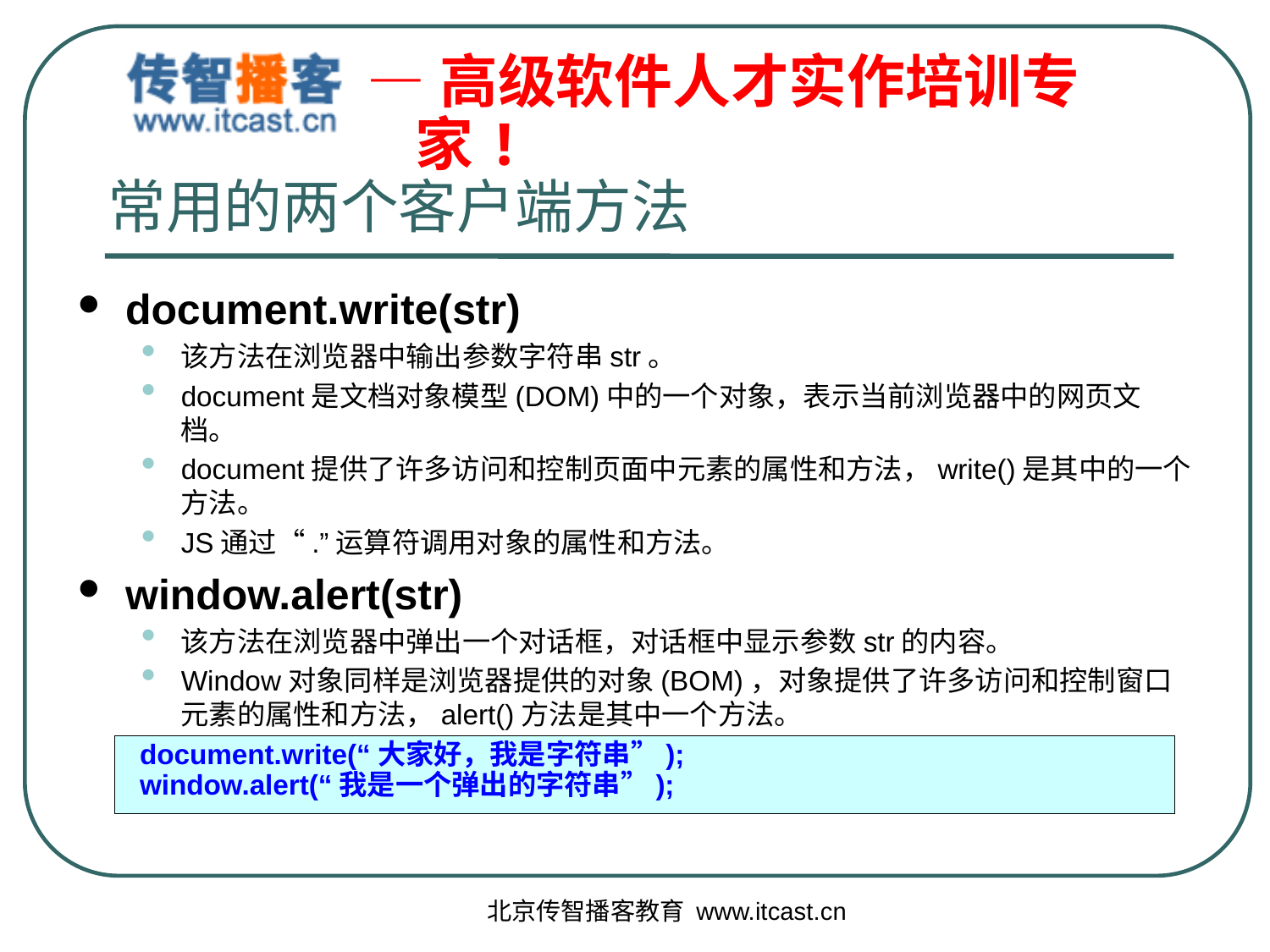

# 常用的两个客户端方法
document.write(str)
该方法在浏览器中输出参数字符串str。
document是文档对象模型(DOM)中的一个对象，表示当前浏览器中的网页文档。
document提供了许多访问和控制页面中元素的属性和方法，write()是其中的一个方法。
JS通过“.”运算符调用对象的属性和方法。
window.alert(str)
该方法在浏览器中弹出一个对话框，对话框中显示参数str的内容。
Window对象同样是浏览器提供的对象(BOM)，对象提供了许多访问和控制窗口元素的属性和方法，alert()方法是其中一个方法。
document.write(“大家好，我是字符串”);
window.alert(“我是一个弹出的字符串”);